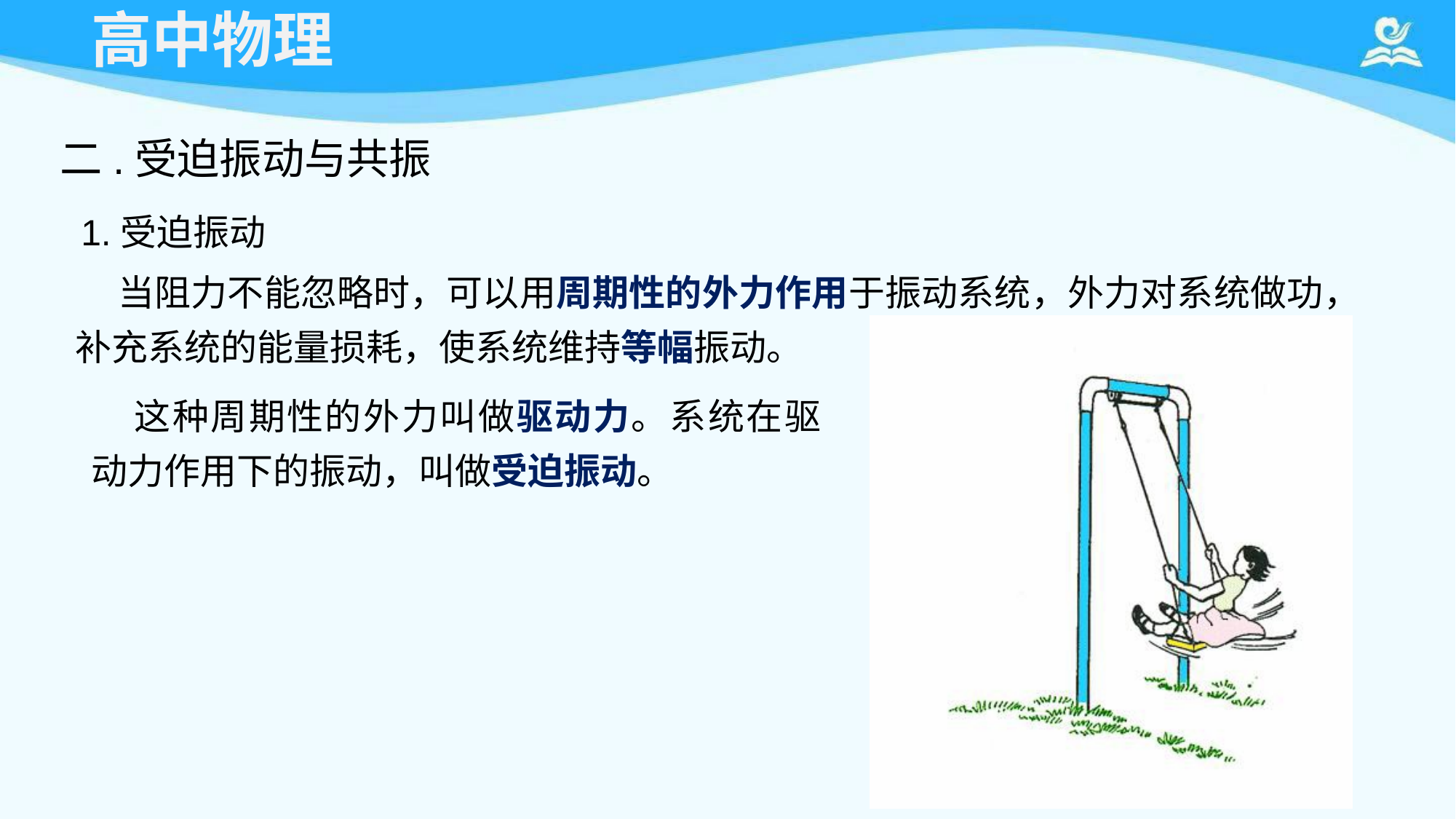

# 高中物理
二.受迫振动与共振
1.受迫振动
当阻力不能忽略时，可以用周期性的外力作用于振动系统，外力对系统做功， 补充系统的能量损耗，使系统维持等幅振动。
这种周期性的外力叫做驱动力。系统在驱 动力作用下的振动，叫做受迫振动。